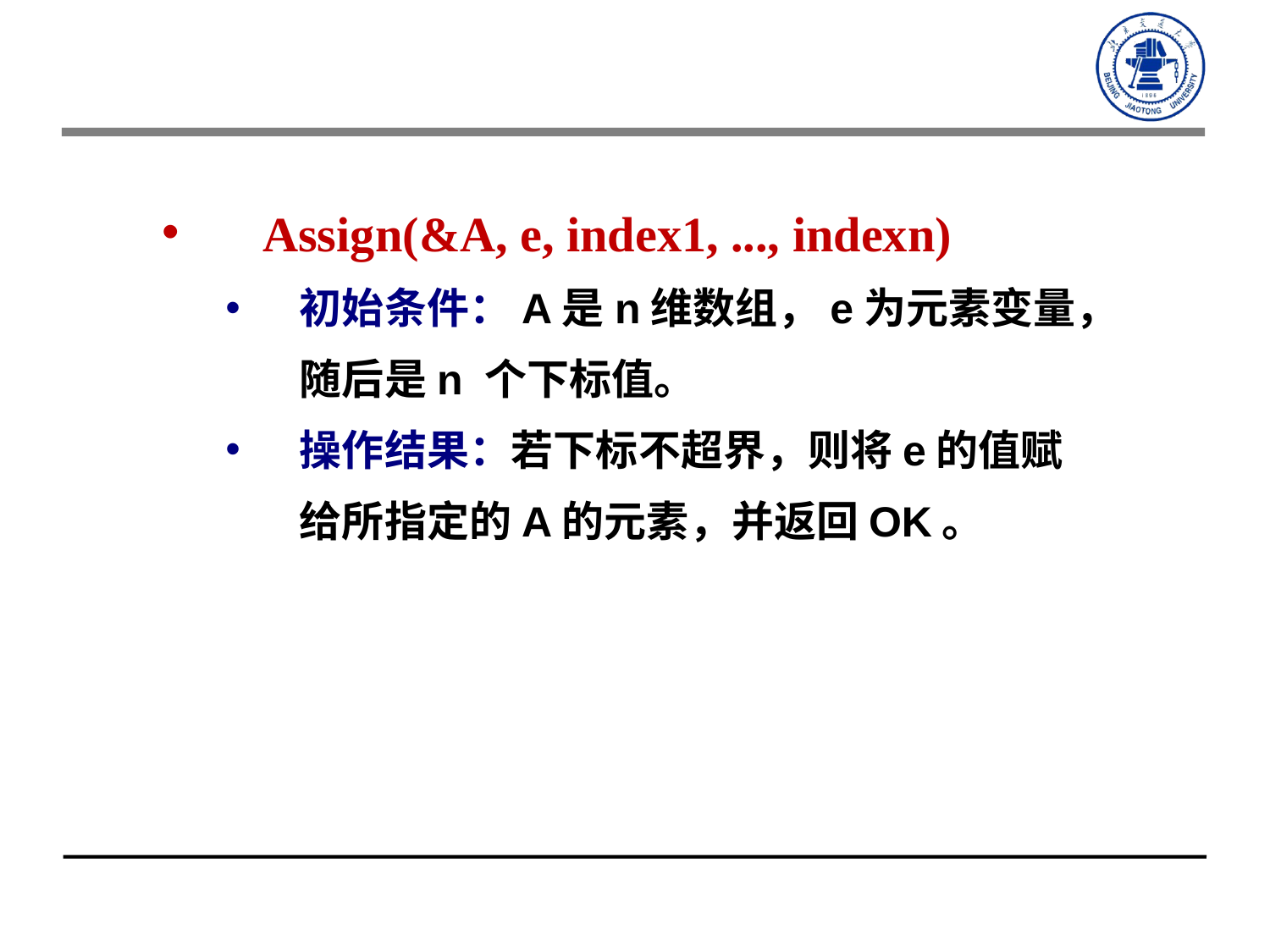

Assign(&A, e, index1, ..., indexn)
初始条件：A是n维数组，e为元素变量，随后是n 个下标值。
操作结果：若下标不超界，则将e的值赋给所指定的A的元素，并返回OK。